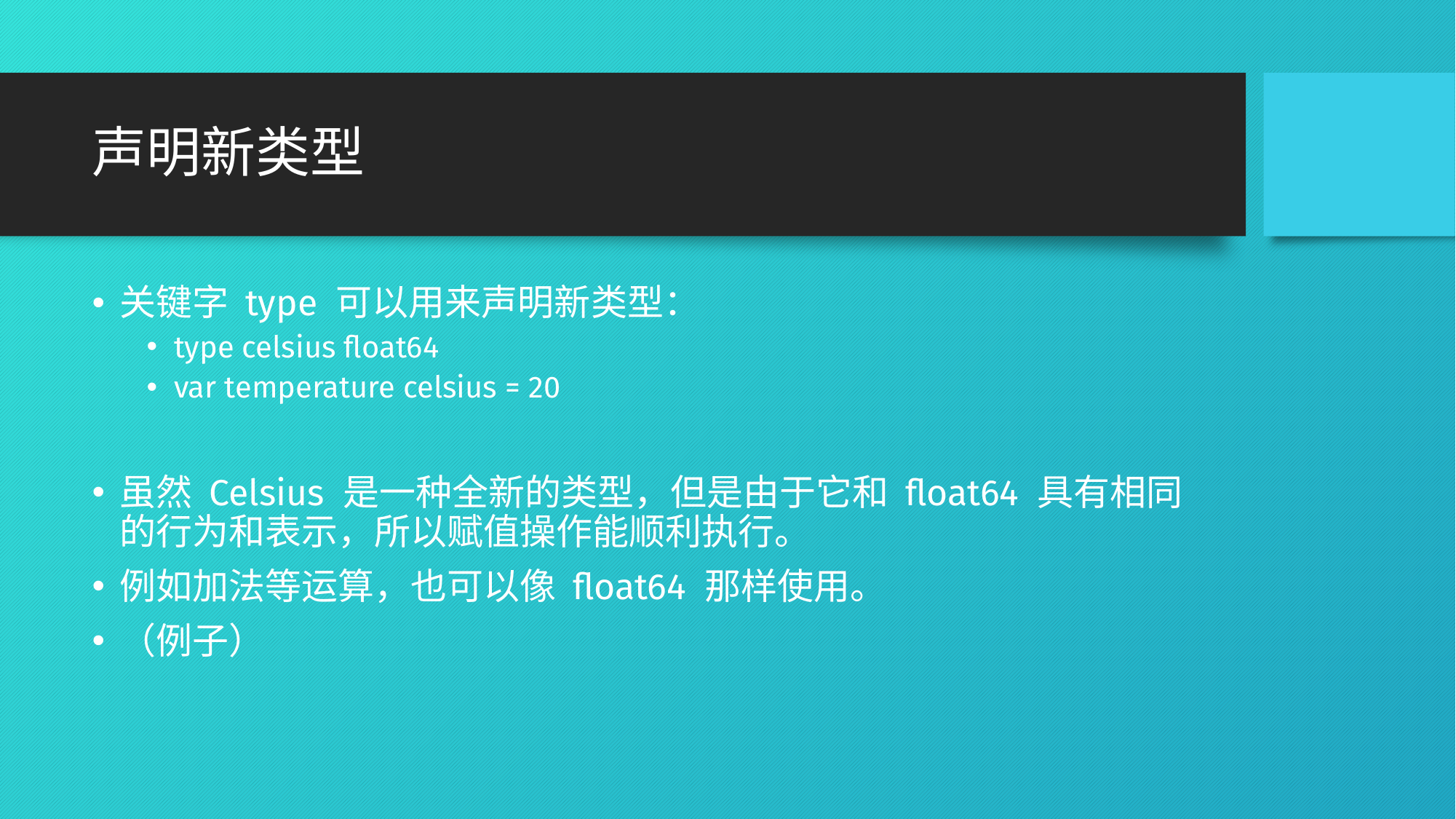

# 声明新类型
关键字 type 可以用来声明新类型：
type celsius float64
var temperature celsius = 20

虽然 Celsius 是一种全新的类型，但是由于它和 float64 具有相同的行为和表示，所以赋值操作能顺利执行。
例如加法等运算，也可以像 float64 那样使用。
（例子）